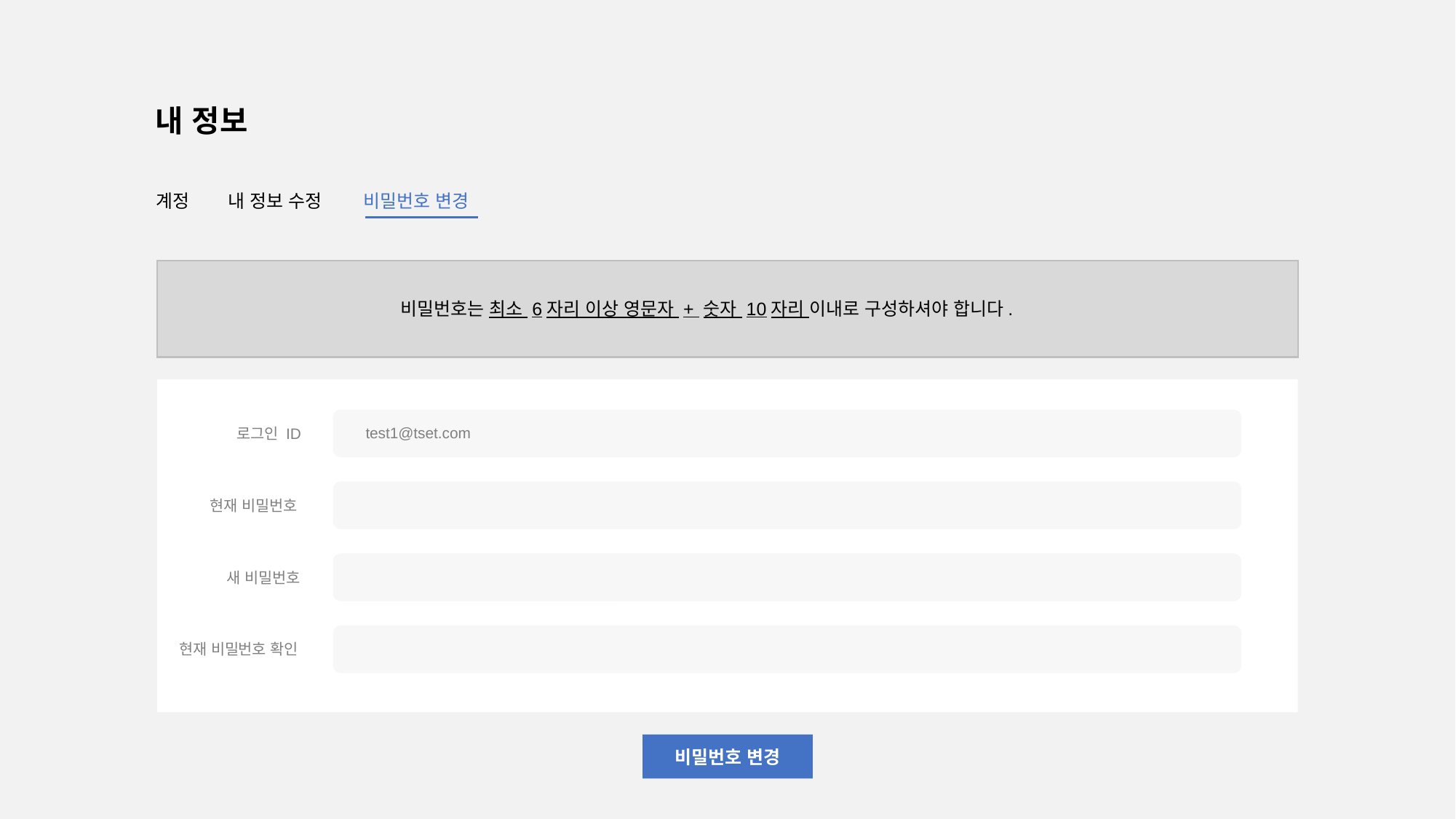

내 정보
계정
내 정보 수정
비밀번호 변경

비밀번호는 최소 6자리 이상 영문자 + 숫자 10자리 이내로 구성하셔야 합니다.

test1@tset.com
로그인 ID

현재 비밀번호

새 비밀번호

현재 비밀번호 확인
비밀번호 변경